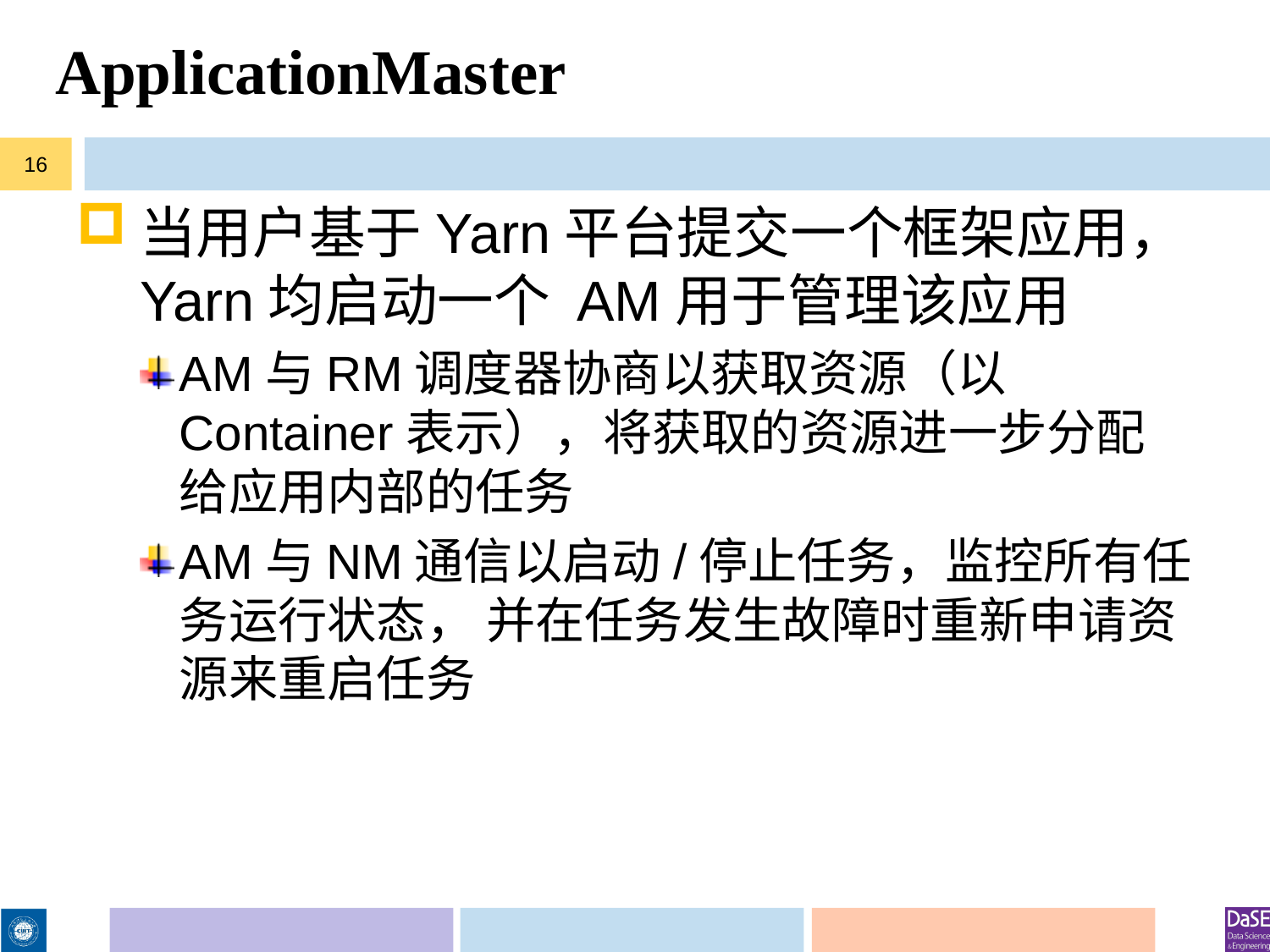

# ApplicationMaster
16
当用户基于Yarn平台提交一个框架应用，Yarn均启动一个 AM用于管理该应用
AM与RM调度器协商以获取资源（以Container表示），将获取的资源进一步分配给应用内部的任务
AM与NM通信以启动/停止任务，监控所有任务运行状态， 并在任务发生故障时重新申请资源来重启任务